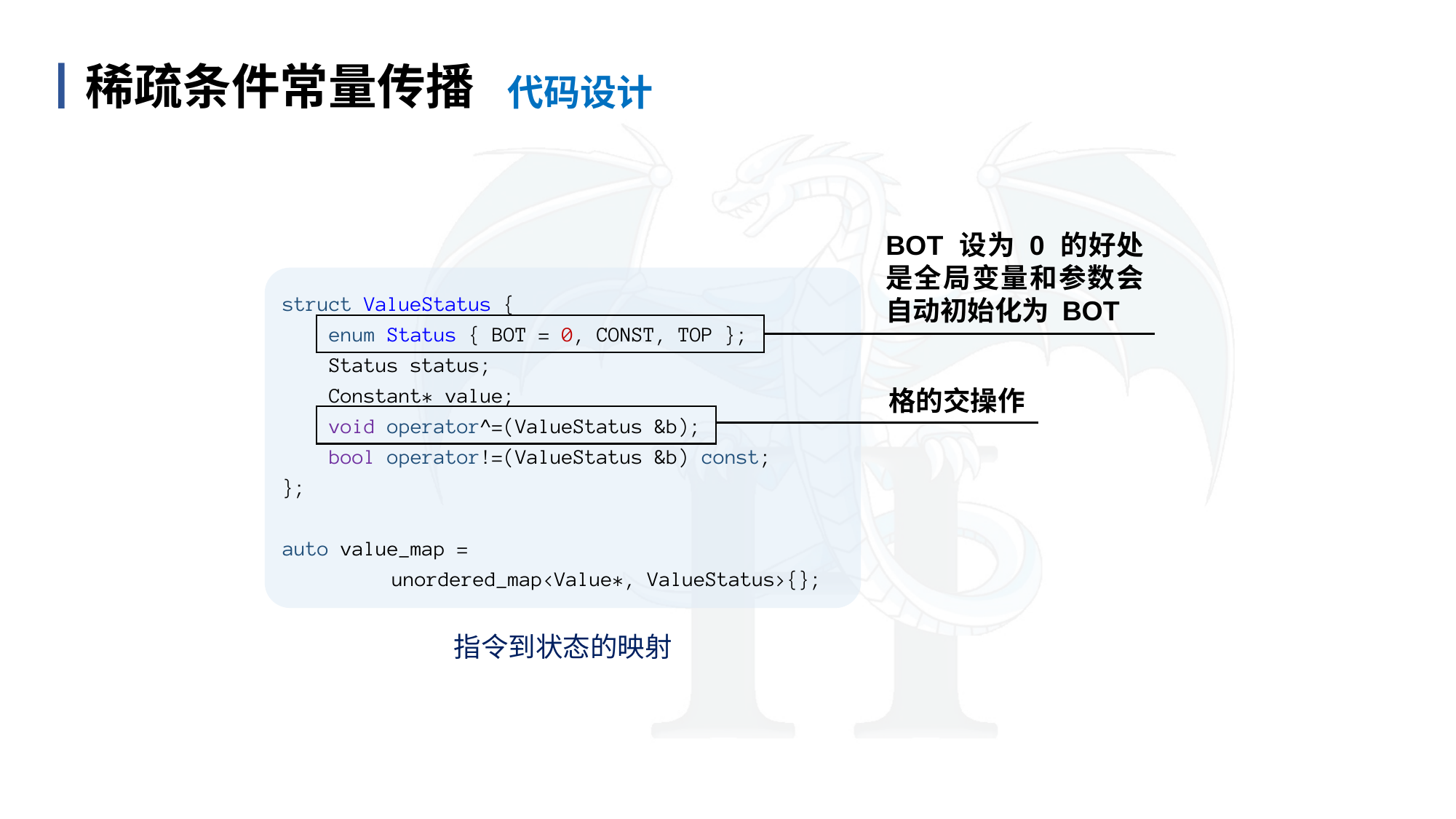

代码设计
丨稀疏条件常量传播
目 录
content
BOT 设为 0 的好处是全局变量和参数会自动初始化为 BOT

struct ValueStatus {
    enum Status { BOT = 0, CONST, TOP };
    Status status;
    Constant* value;
    void operator^=(ValueStatus &b);
    bool operator!=(ValueStatus &b) const;
};

auto value_map =
	unordered_map<Value*, ValueStatus>{};
格的交操作

指令到状态的映射